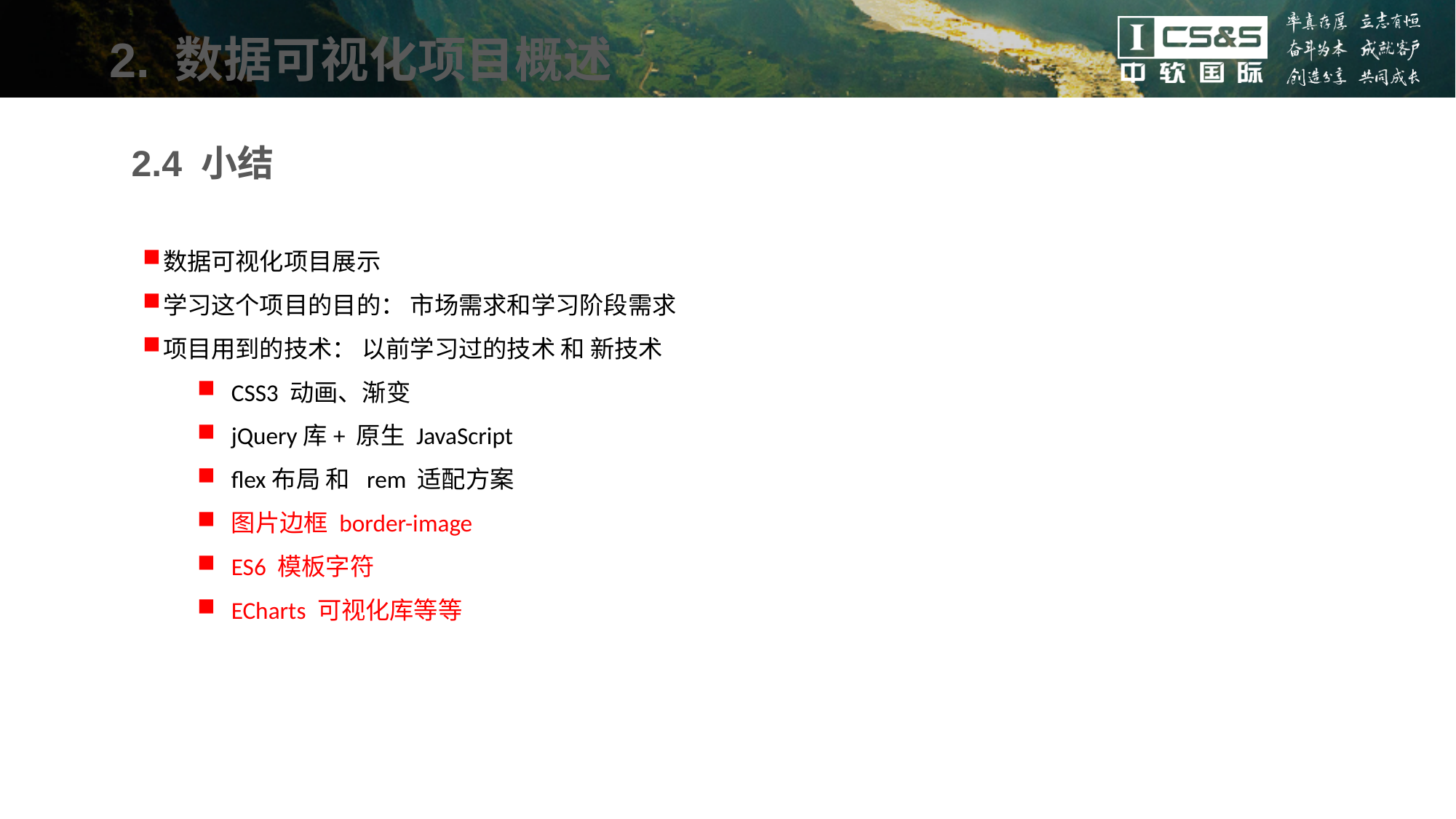

2. 数据可视化项目概述
2.4 小结
数据可视化项目展示
学习这个项目的目的： 市场需求和学习阶段需求
项目用到的技术： 以前学习过的技术 和 新技术
CSS3 动画、渐变
jQuery库+ 原生 JavaScript
flex布局 和  rem 适配方案
图片边框 border-image
ES6 模板字符
ECharts 可视化库等等

组件更新机制
掌握程度：理解